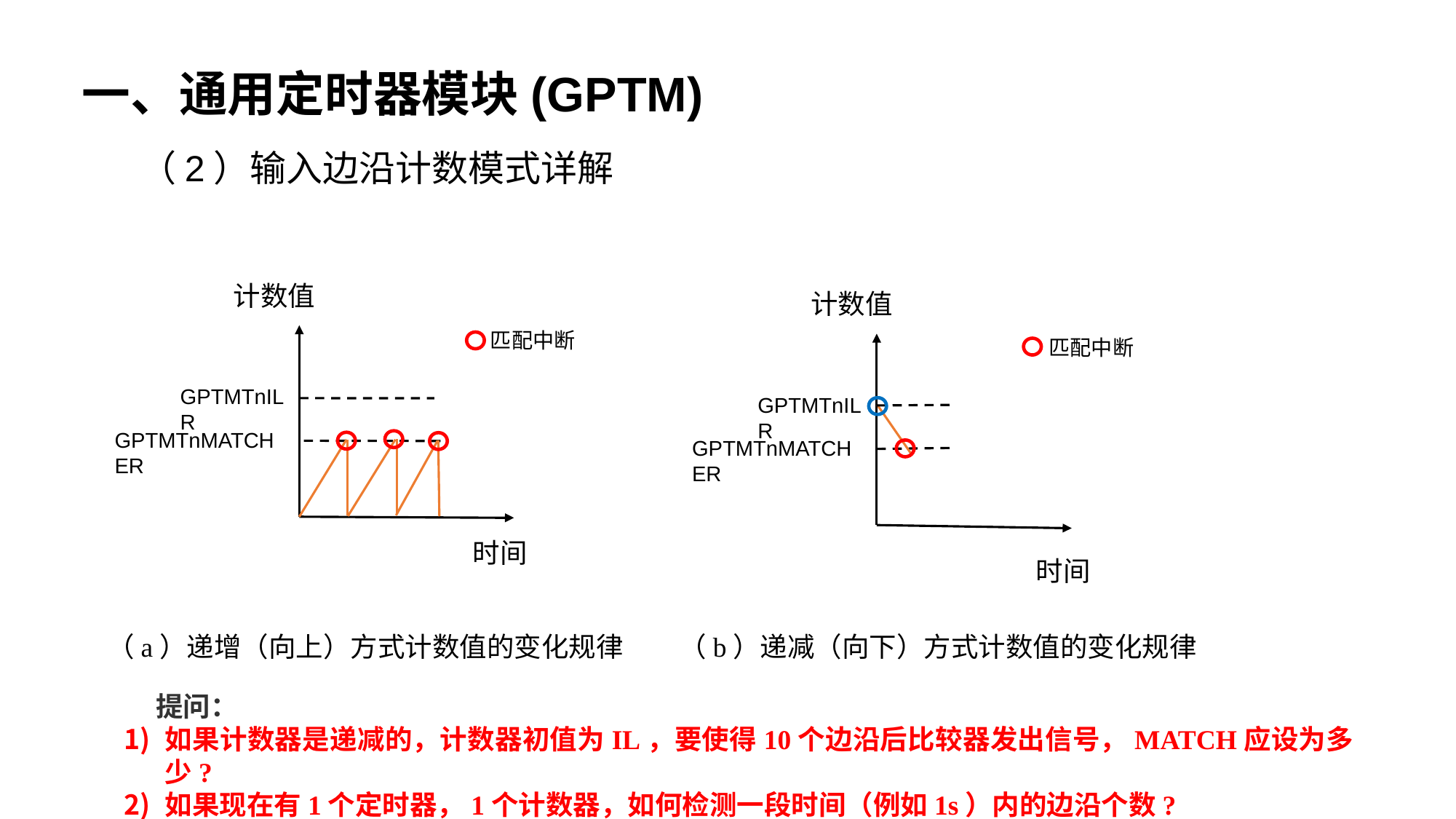

一、通用定时器模块(GPTM)
（2）输入边沿计数模式详解
计数值
时间
GPTMTnILR
GPTMTnMATCHER
匹配中断

计数值
时间
GPTMTnILR
GPTMTnMATCHER
匹配中断

（a）递增（向上）方式计数值的变化规律         （b）递减（向下）方式计数值的变化规律
提问：
如果计数器是递减的，计数器初值为IL，要使得10个边沿后比较器发出信号，MATCH应设为多少?
如果现在有1个定时器，1个计数器，如何检测一段时间（例如1s）内的边沿个数?